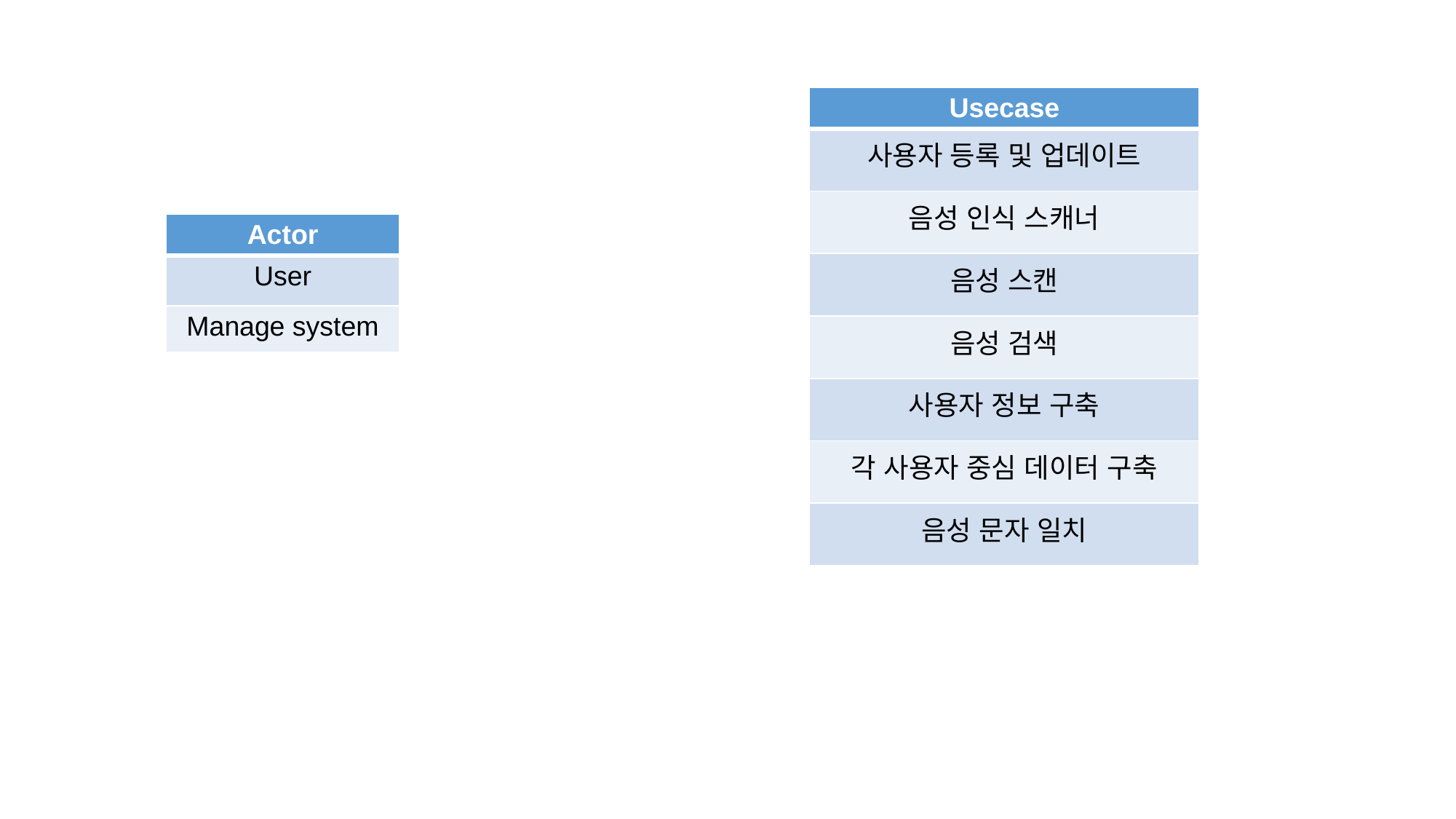

| Usecase |
| --- |
| 사용자 등록 및 업데이트 |
| 음성 인식 스캐너 |
| 음성 스캔 |
| 음성 검색 |
| 사용자 정보 구축 |
| 각 사용자 중심 데이터 구축 |
| 음성 문자 일치 |
| Actor |
| --- |
| User |
| Manage system |